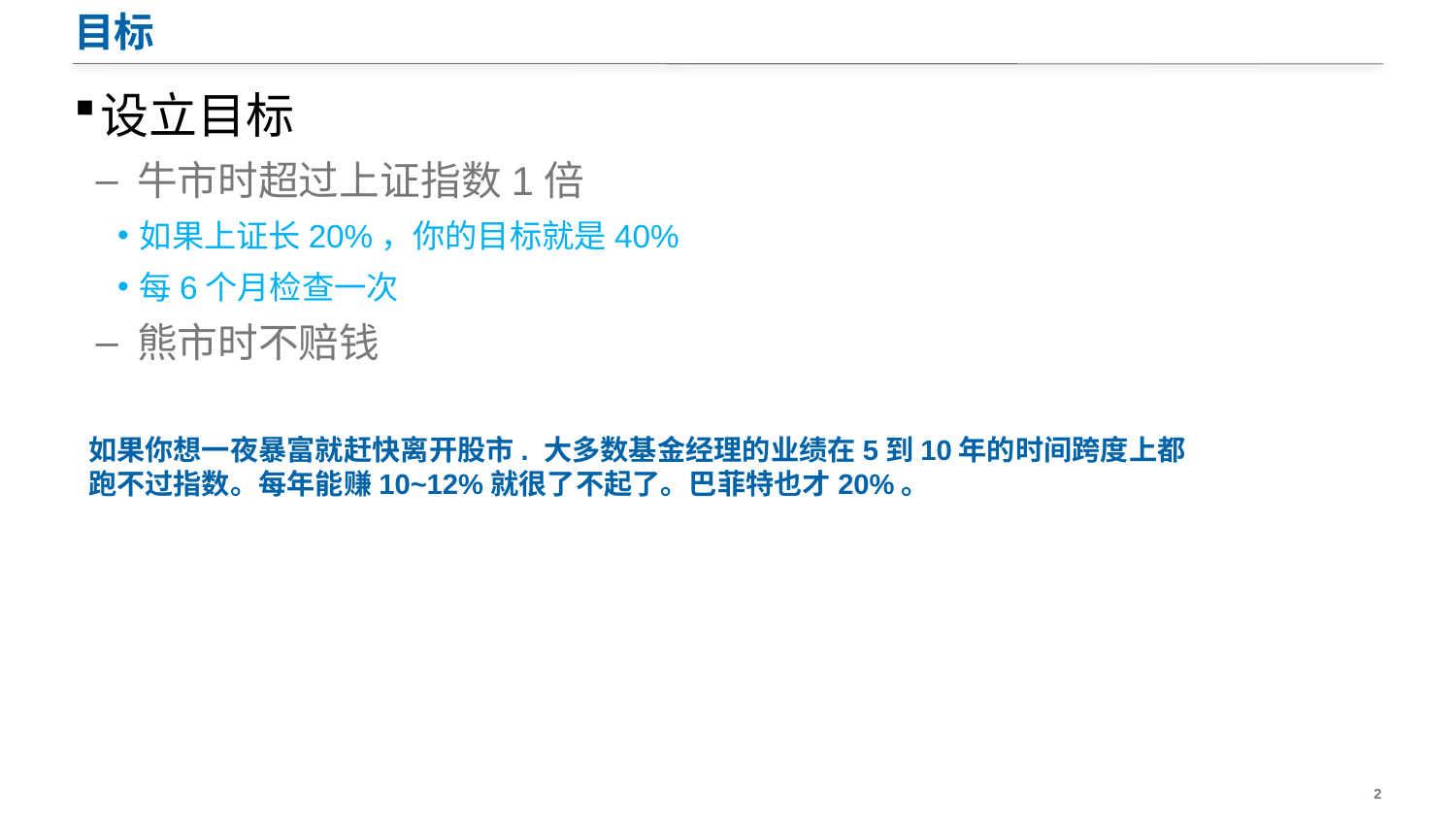

# 目标
设立目标
 牛市时超过上证指数1倍
如果上证长20%，你的目标就是40%
每6个月检查一次
 熊市时不赔钱
如果你想一夜暴富就赶快离开股市. 大多数基金经理的业绩在5到10年的时间跨度上都跑不过指数。每年能赚10~12%就很了不起了。巴菲特也才20%。